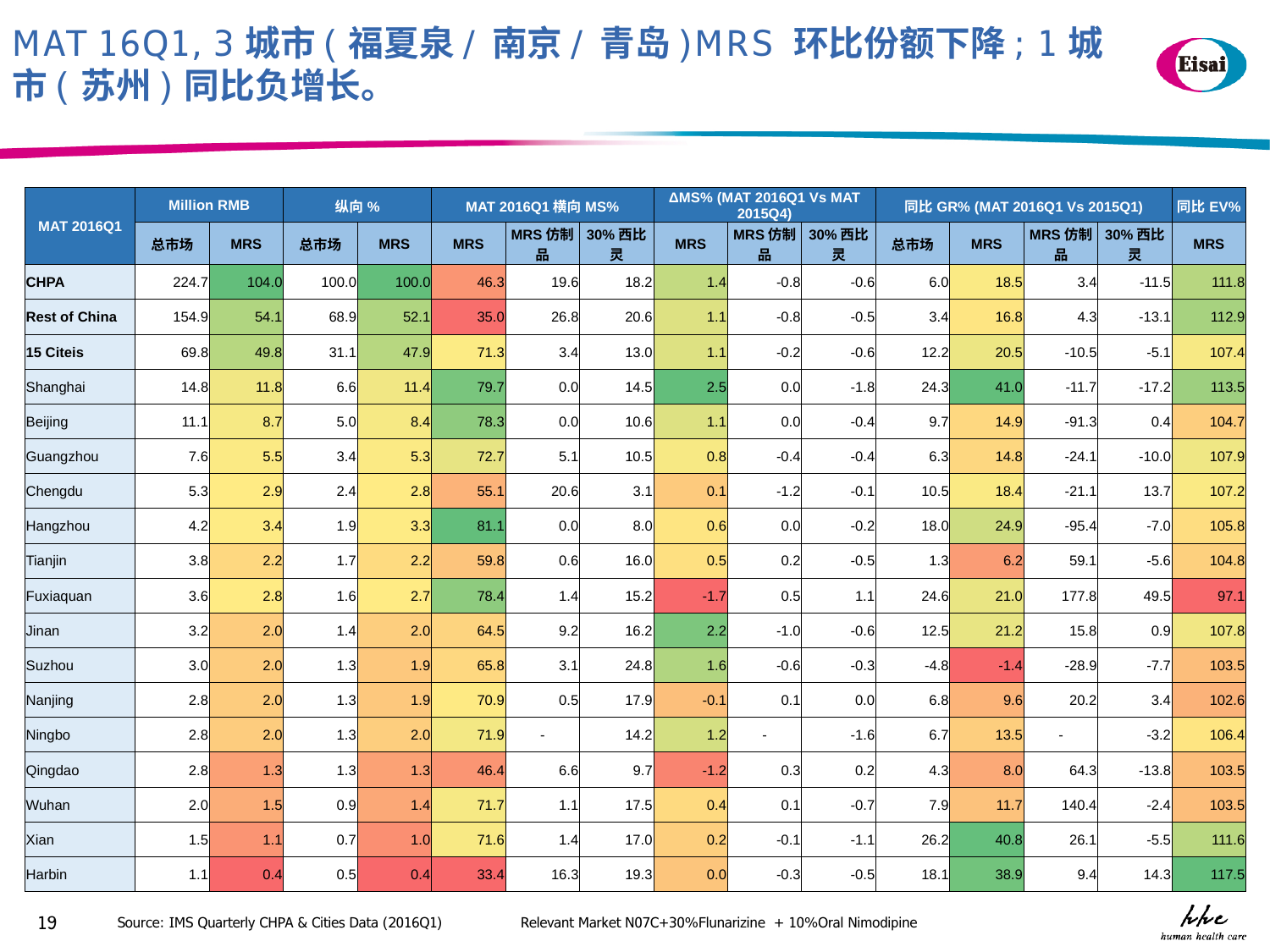

MAT 16Q1, 3城市(福夏泉/南京/青岛)MRS 环比份额下降; 1城市(苏州)同比负增长。
| MAT 2016Q1 | Million RMB |  | 纵向% |  | MAT 2016Q1横向MS% |  |  | ΔMS% (MAT 2016Q1 Vs MAT 2015Q4) |  |  | 同比GR% (MAT 2016Q1 Vs 2015Q1) |  |  |  | 同比EV% |
| --- | --- | --- | --- | --- | --- | --- | --- | --- | --- | --- | --- | --- | --- | --- | --- |
|  | 总市场 | MRS | 总市场 | MRS | MRS | MRS仿制品 | 30%西比灵 | MRS | MRS仿制品 | 30%西比灵 | 总市场 | MRS | MRS仿制品 | 30%西比灵 | MRS |
| CHPA | 224.7 | 104.0 | 100.0 | 100.0 | 46.3 | 19.6 | 18.2 | 1.4 | -0.8 | -0.6 | 6.0 | 18.5 | 3.4 | -11.5 | 111.8 |
| Rest of China | 154.9 | 54.1 | 68.9 | 52.1 | 35.0 | 26.8 | 20.6 | 1.1 | -0.8 | -0.5 | 3.4 | 16.8 | 4.3 | -13.1 | 112.9 |
| 15 Citeis | 69.8 | 49.8 | 31.1 | 47.9 | 71.3 | 3.4 | 13.0 | 1.1 | -0.2 | -0.6 | 12.2 | 20.5 | -10.5 | -5.1 | 107.4 |
| Shanghai | 14.8 | 11.8 | 6.6 | 11.4 | 79.7 | 0.0 | 14.5 | 2.5 | 0.0 | -1.8 | 24.3 | 41.0 | -11.7 | -17.2 | 113.5 |
| Beijing | 11.1 | 8.7 | 5.0 | 8.4 | 78.3 | 0.0 | 10.6 | 1.1 | 0.0 | -0.4 | 9.7 | 14.9 | -91.3 | 0.4 | 104.7 |
| Guangzhou | 7.6 | 5.5 | 3.4 | 5.3 | 72.7 | 5.1 | 10.5 | 0.8 | -0.4 | -0.4 | 6.3 | 14.8 | -24.1 | -10.0 | 107.9 |
| Chengdu | 5.3 | 2.9 | 2.4 | 2.8 | 55.1 | 20.6 | 3.1 | 0.1 | -1.2 | -0.1 | 10.5 | 18.4 | -21.1 | 13.7 | 107.2 |
| Hangzhou | 4.2 | 3.4 | 1.9 | 3.3 | 81.1 | 0.0 | 8.0 | 0.6 | 0.0 | -0.2 | 18.0 | 24.9 | -95.4 | -7.0 | 105.8 |
| Tianjin | 3.8 | 2.2 | 1.7 | 2.2 | 59.8 | 0.6 | 16.0 | 0.5 | 0.2 | -0.5 | 1.3 | 6.2 | 59.1 | -5.6 | 104.8 |
| Fuxiaquan | 3.6 | 2.8 | 1.6 | 2.7 | 78.4 | 1.4 | 15.2 | -1.7 | 0.5 | 1.1 | 24.6 | 21.0 | 177.8 | 49.5 | 97.1 |
| Jinan | 3.2 | 2.0 | 1.4 | 2.0 | 64.5 | 9.2 | 16.2 | 2.2 | -1.0 | -0.6 | 12.5 | 21.2 | 15.8 | 0.9 | 107.8 |
| Suzhou | 3.0 | 2.0 | 1.3 | 1.9 | 65.8 | 3.1 | 24.8 | 1.6 | -0.6 | -0.3 | -4.8 | -1.4 | -28.9 | -7.7 | 103.5 |
| Nanjing | 2.8 | 2.0 | 1.3 | 1.9 | 70.9 | 0.5 | 17.9 | -0.1 | 0.1 | 0.0 | 6.8 | 9.6 | 20.2 | 3.4 | 102.6 |
| Ningbo | 2.8 | 2.0 | 1.3 | 2.0 | 71.9 | - | 14.2 | 1.2 | - | -1.6 | 6.7 | 13.5 | - | -3.2 | 106.4 |
| Qingdao | 2.8 | 1.3 | 1.3 | 1.3 | 46.4 | 6.6 | 9.7 | -1.2 | 0.3 | 0.2 | 4.3 | 8.0 | 64.3 | -13.8 | 103.5 |
| Wuhan | 2.0 | 1.5 | 0.9 | 1.4 | 71.7 | 1.1 | 17.5 | 0.4 | 0.1 | -0.7 | 7.9 | 11.7 | 140.4 | -2.4 | 103.5 |
| Xian | 1.5 | 1.1 | 0.7 | 1.0 | 71.6 | 1.4 | 17.0 | 0.2 | -0.1 | -1.1 | 26.2 | 40.8 | 26.1 | -5.5 | 111.6 |
| Harbin | 1.1 | 0.4 | 0.5 | 0.4 | 33.4 | 16.3 | 19.3 | 0.0 | -0.3 | -0.5 | 18.1 | 38.9 | 9.4 | 14.3 | 117.5 |
Source: IMS Quarterly CHPA & Cities Data (2016Q1)
 Relevant Market N07C+30%Flunarizine  + 10%Oral Nimodipine
19